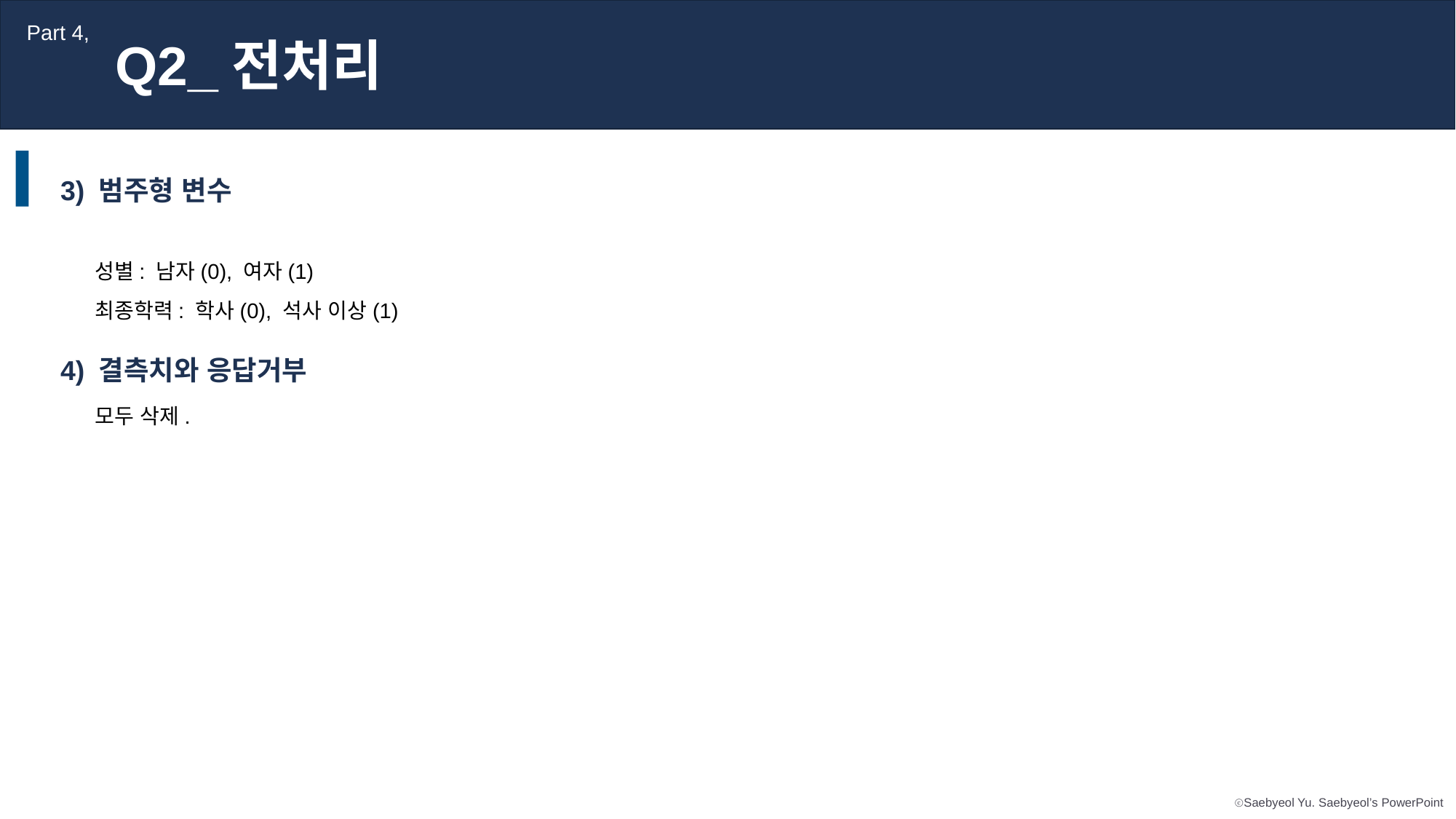

Part 4,
Q2_전처리

3) 범주형 변수
성별: 남자(0), 여자(1)
최종학력: 학사(0), 석사 이상(1)
4) 결측치와 응답거부
모두 삭제.